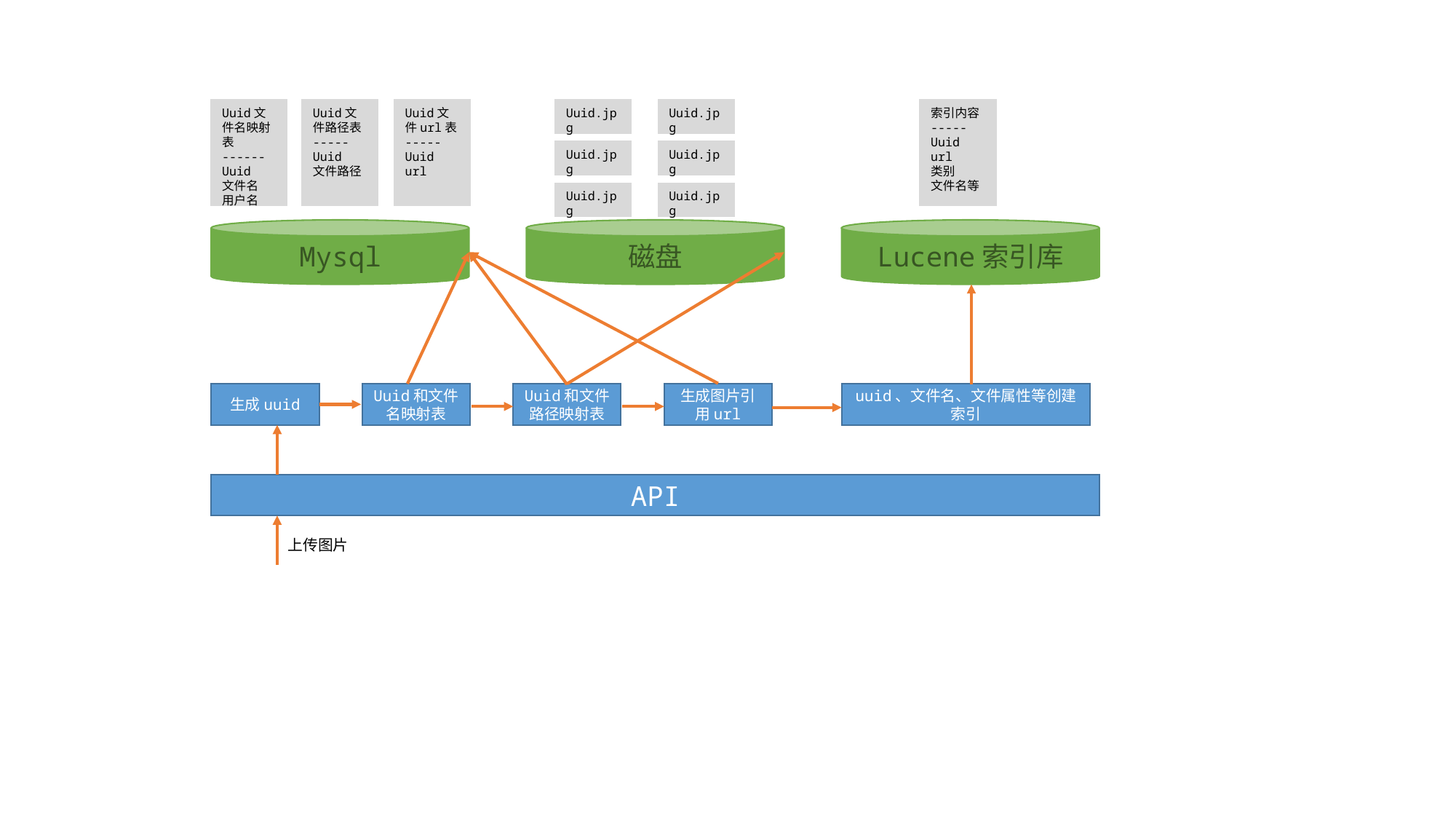

Uuid文件名映射表
------
Uuid
文件名
用户名
Uuid文件路径表
-----
Uuid
文件路径
Uuid文件url表
-----
Uuid
url
Uuid.jpg
Uuid.jpg
索引内容
-----
Uuid
url
类别
文件名等
Uuid.jpg
Uuid.jpg
Uuid.jpg
Uuid.jpg
Mysql
磁盘
Lucene索引库
生成uuid
Uuid和文件名映射表
Uuid和文件路径映射表
生成图片引用url
uuid、文件名、文件属性等创建索引
API
上传图片